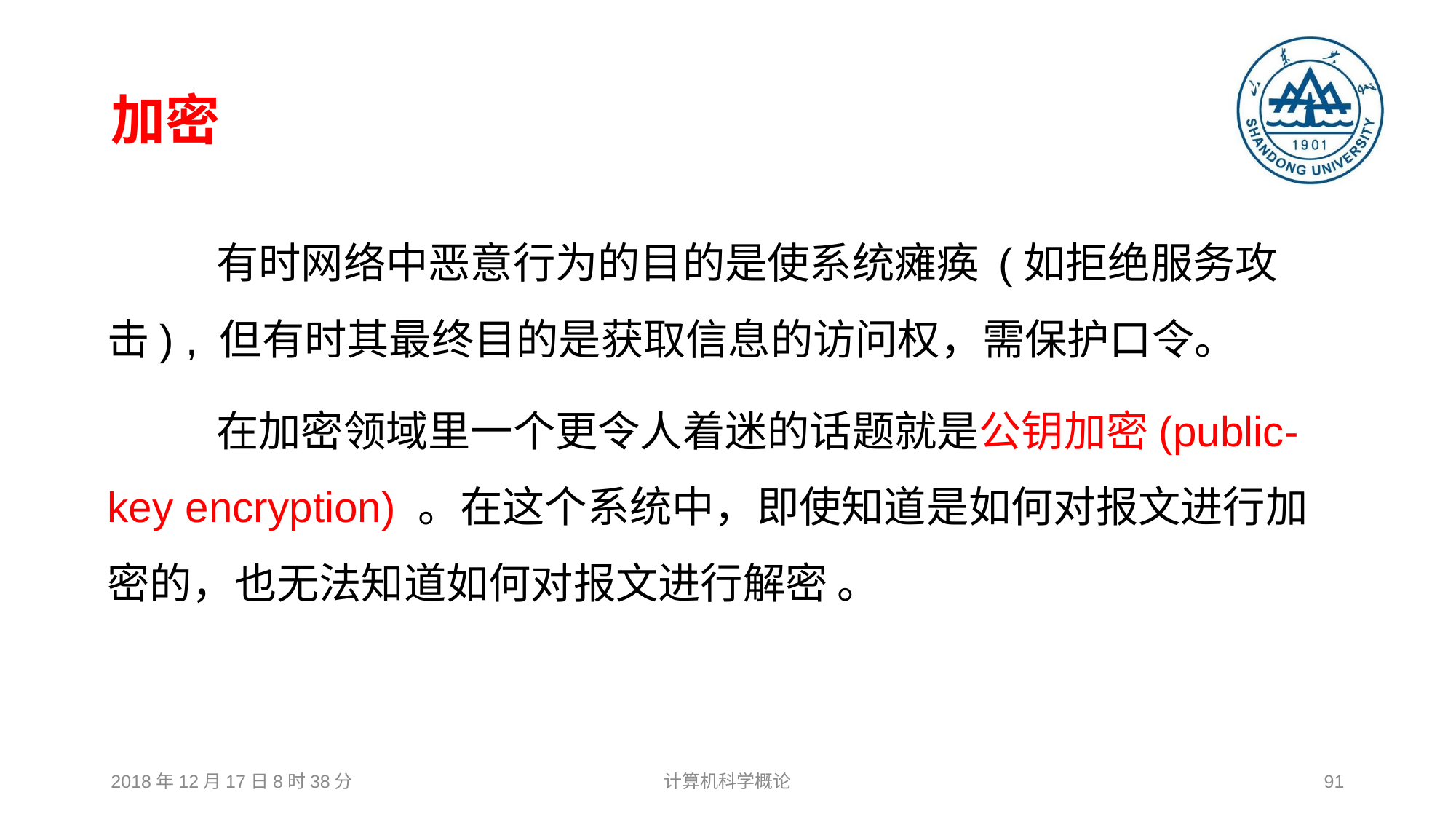

# 加密
	有时网络中恶意行为的目的是使系统瘫痪 (如拒绝服务攻击) , 但有时其最终目的是获取信息的访问权，需保护口令。
	在加密领域里一个更令人着迷的话题就是公钥加密(public-key encryption) 。在这个系统中，即使知道是如何对报文进行加密的，也无法知道如何对报文进行解密 。
2018年12月17日8时38分
计算机科学概论
91